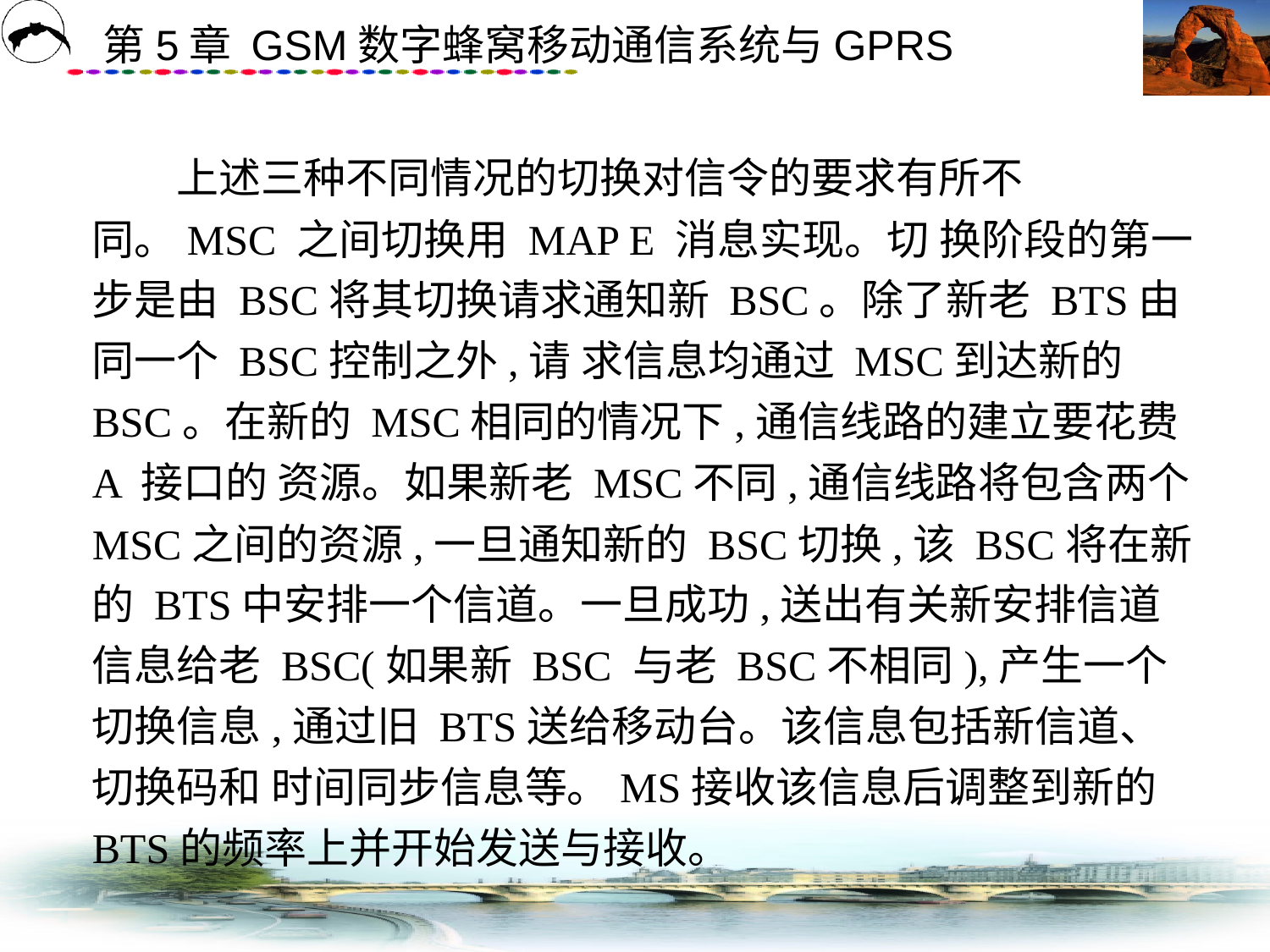

# 上述三种不同情况的切换对信令的要求有所不同。MSC 之间切换用 MAP E 消息实现。切 换阶段的第一步是由 BSC将其切换请求通知新 BSC。除了新老 BTS由同一个 BSC控制之外,请 求信息均通过 MSC到达新的BSC。在新的 MSC相同的情况下,通信线路的建立要花费 A 接口的 资源。如果新老 MSC不同,通信线路将包含两个 MSC之间的资源,一旦通知新的 BSC切换,该 BSC将在新的 BTS中安排一个信道。一旦成功,送出有关新安排信道信息给老 BSC(如果新 BSC 与老 BSC不相同),产生一个切换信息,通过旧 BTS送给移动台。该信息包括新信道、切换码和 时间同步信息等。MS接收该信息后调整到新的 BTS的频率上并开始发送与接收。